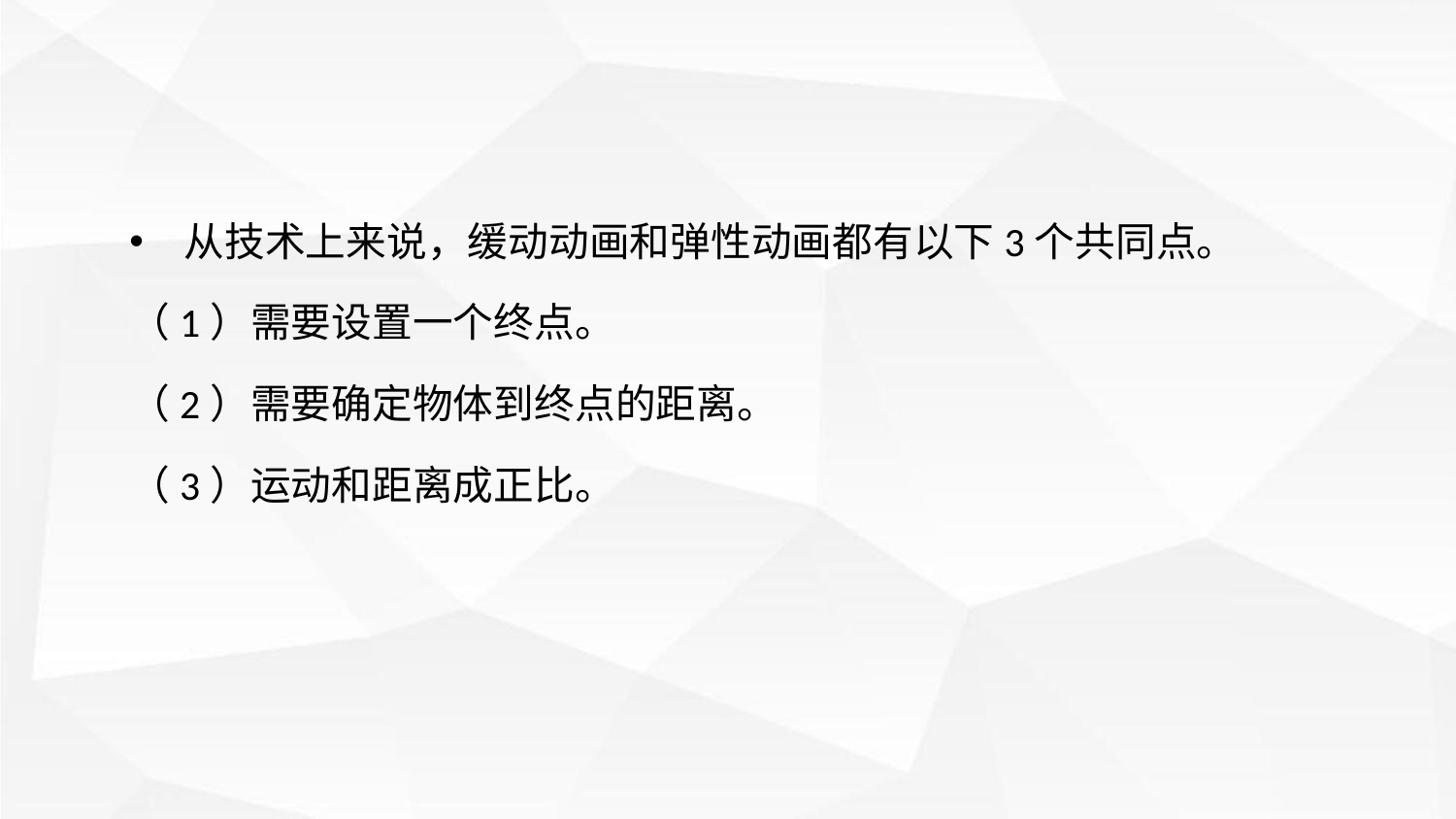

从技术上来说，缓动动画和弹性动画都有以下3个共同点。
（1）需要设置一个终点。
（2）需要确定物体到终点的距离。
（3）运动和距离成正比。